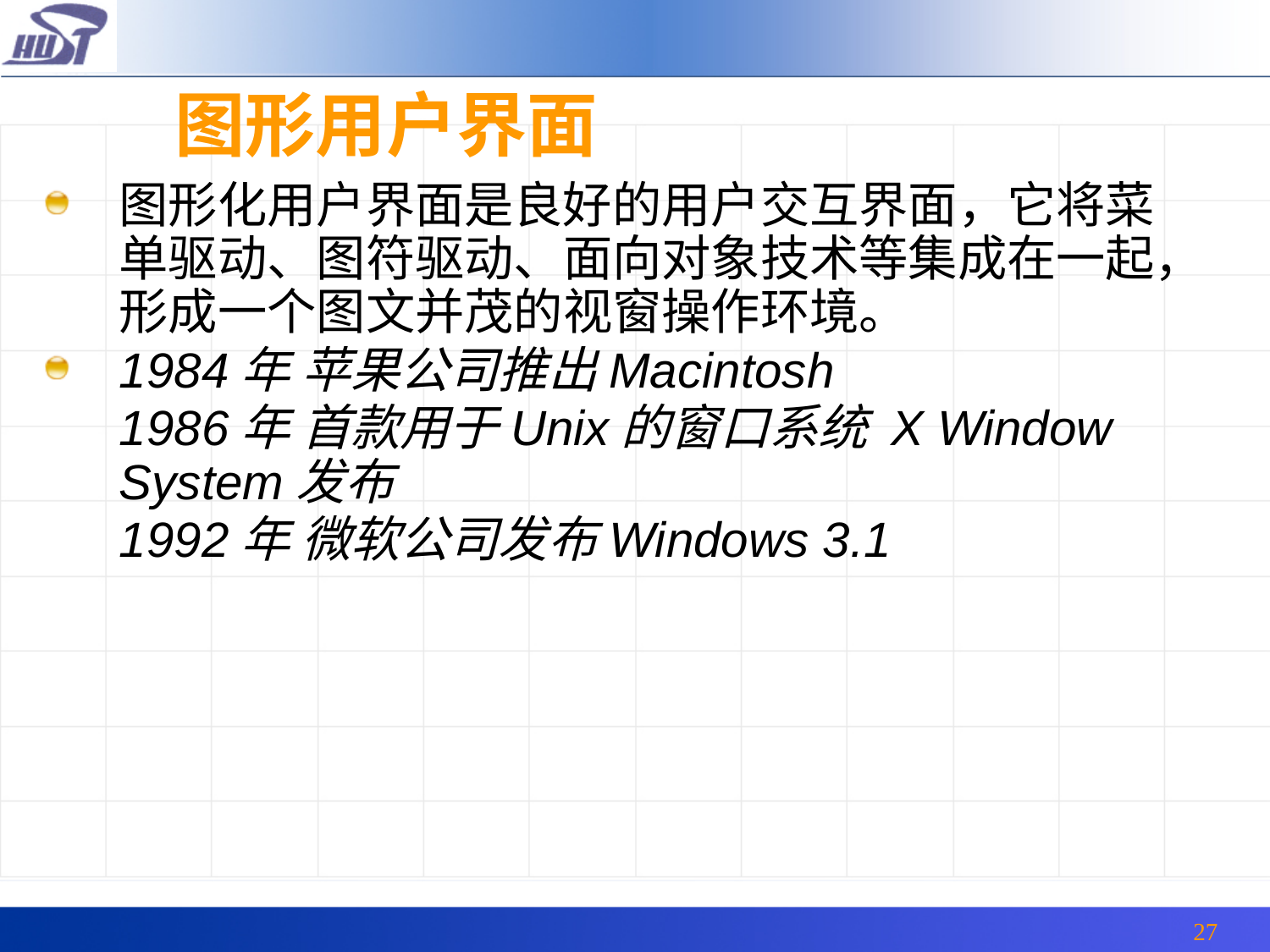

# 图形用户界面
图形化用户界面是良好的用户交互界面，它将菜单驱动、图符驱动、面向对象技术等集成在一起，形成一个图文并茂的视窗操作环境。
1984年 苹果公司推出Macintosh
	1986年 首款用于Unix的窗口系统 X Window System发布
   	1992年 微软公司发布Windows 3.1
27